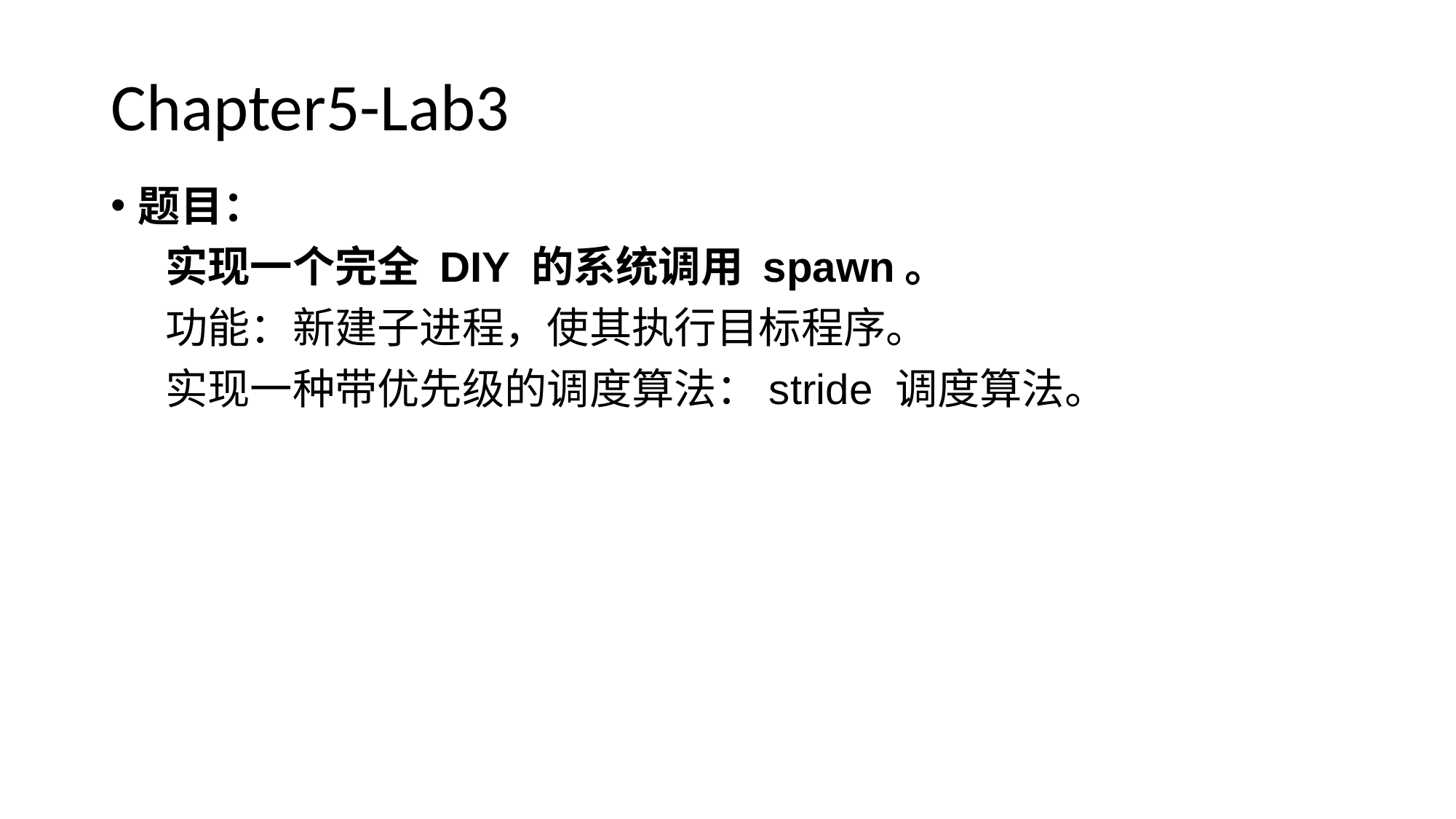

# Chapter5-Lab3
题目：
实现一个完全 DIY 的系统调用 spawn。
功能：新建子进程，使其执行目标程序。
实现一种带优先级的调度算法：stride 调度算法。